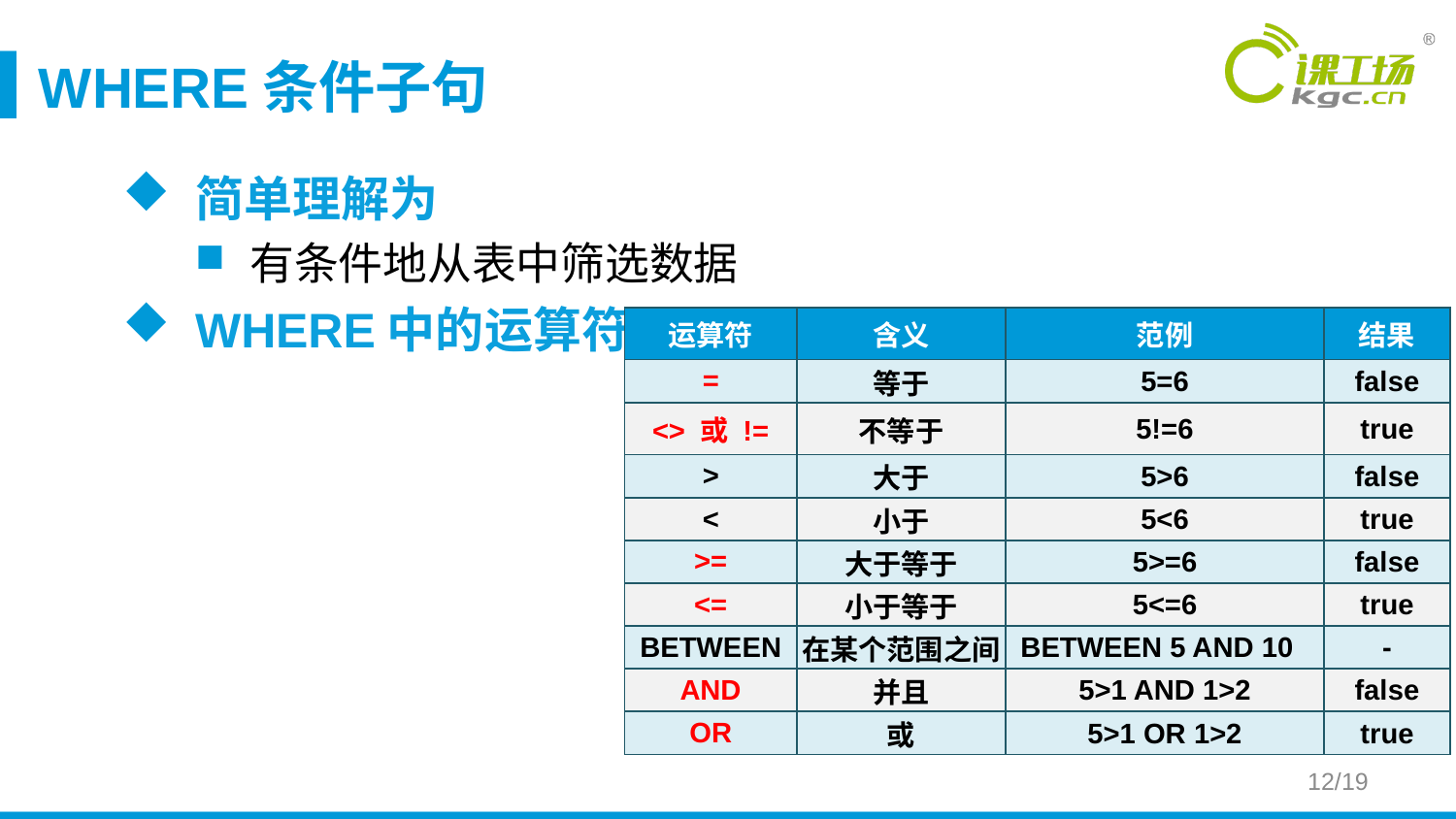

# WHERE条件子句
简单理解为
有条件地从表中筛选数据
WHERE中的运算符

| 运算符 | 含义 | 范例 | 结果 |
| --- | --- | --- | --- |
| = | 等于 | 5=6 | false |
| <> 或 != | 不等于 | 5!=6 | true |
| > | 大于 | 5>6 | false |
| < | 小于 | 5<6 | true |
| >= | 大于等于 | 5>=6 | false |
| <= | 小于等于 | 5<=6 | true |
| BETWEEN | 在某个范围之间 | BETWEEN 5 AND 10 | - |
| AND | 并且 | 5>1 AND 1>2 | false |
| OR | 或 | 5>1 OR 1>2 | true |
12/19